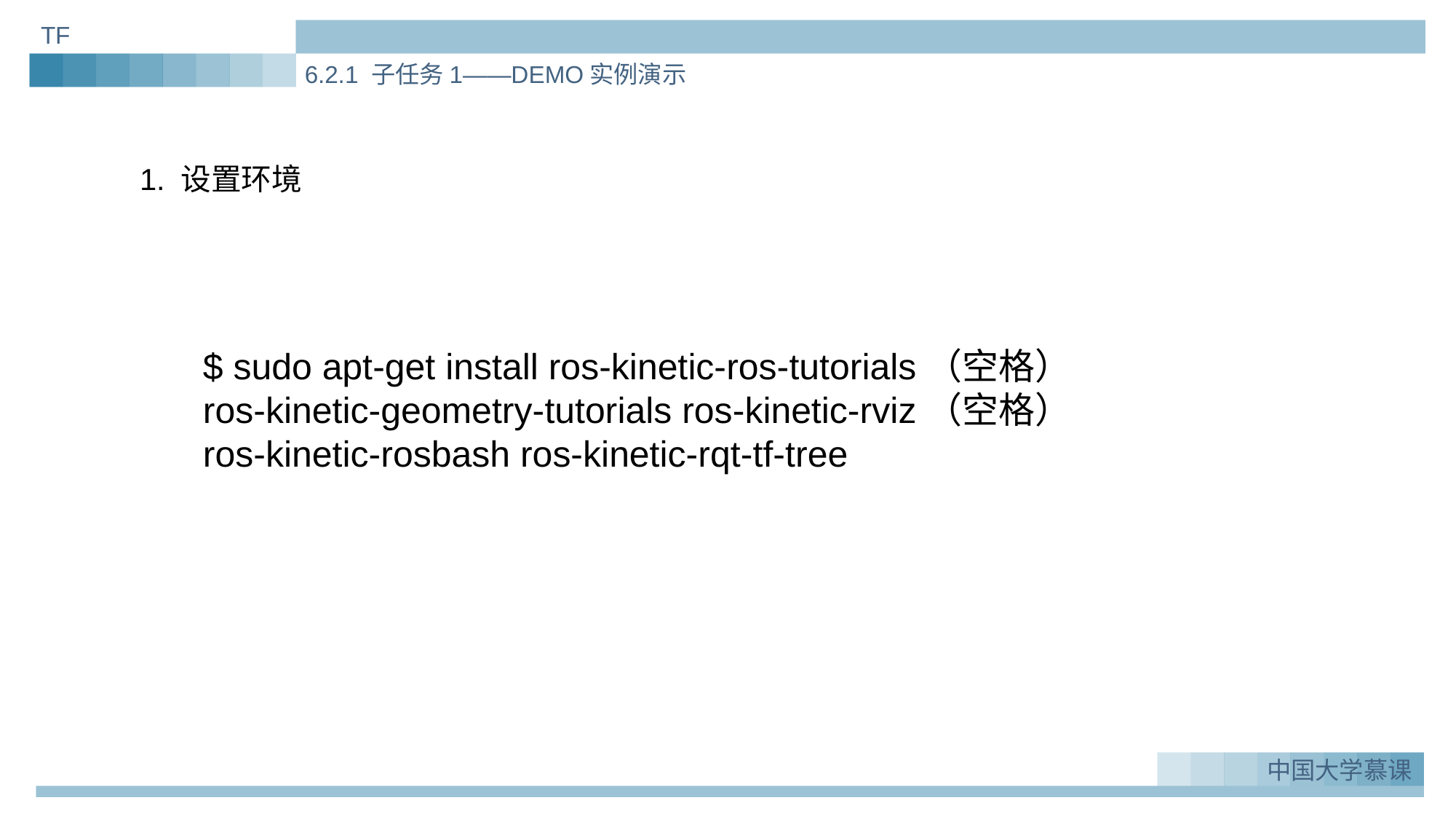

TF
6.2.1 子任务1——DEMO实例演示
1. 设置环境
$ sudo apt-get install ros-kinetic-ros-tutorials（空格）
ros-kinetic-geometry-tutorials ros-kinetic-rviz（空格）
ros-kinetic-rosbash ros-kinetic-rqt-tf-tree
中国大学慕课